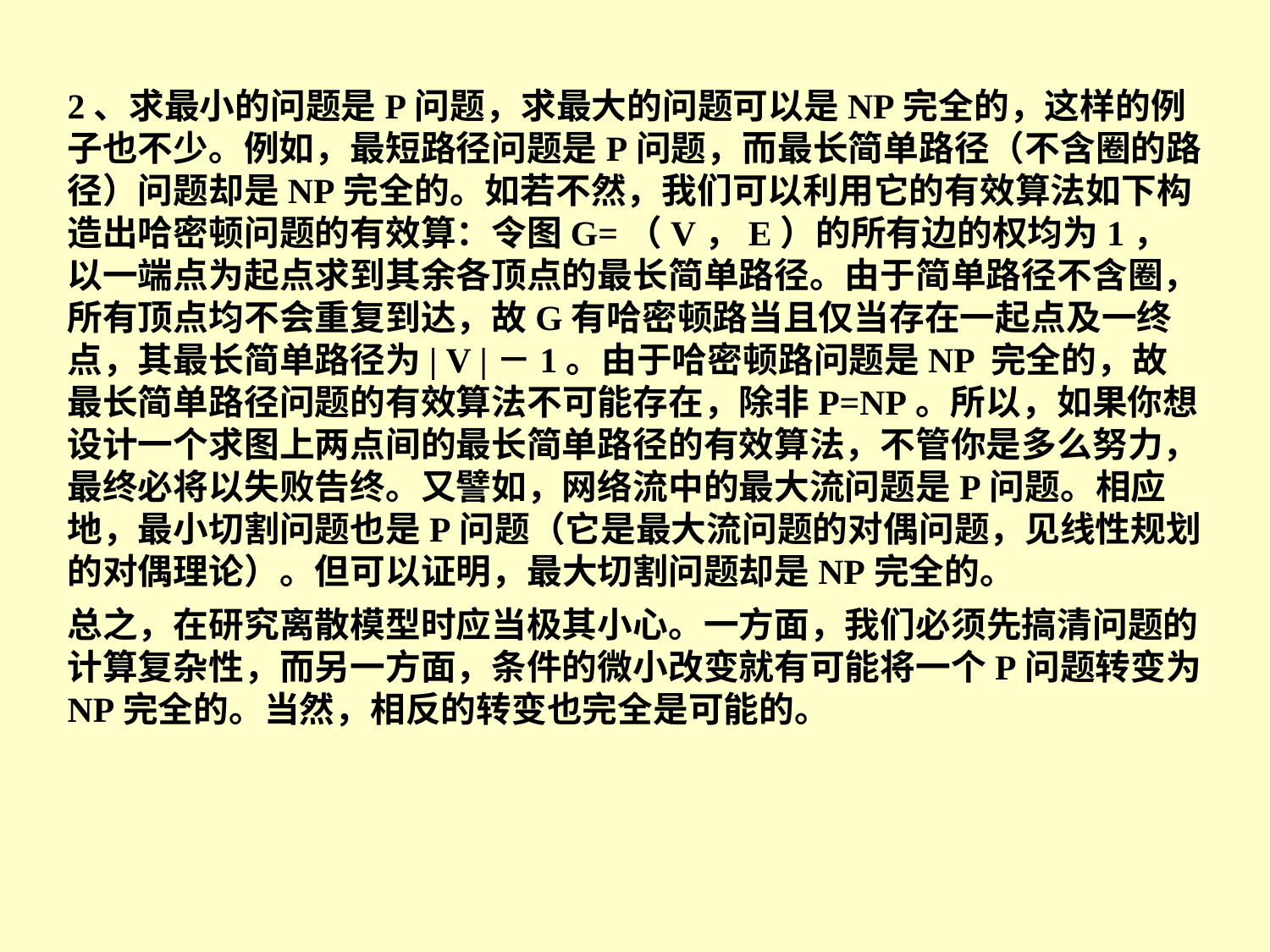

2、求最小的问题是P问题，求最大的问题可以是NP完全的，这样的例子也不少。例如，最短路径问题是P问题，而最长简单路径（不含圈的路径）问题却是NP完全的。如若不然，我们可以利用它的有效算法如下构造出哈密顿问题的有效算：令图G=（V，E）的所有边的权均为1，以一端点为起点求到其余各顶点的最长简单路径。由于简单路径不含圈，所有顶点均不会重复到达，故G有哈密顿路当且仅当存在一起点及一终点，其最长简单路径为| V |－1。由于哈密顿路问题是NP 完全的，故最长简单路径问题的有效算法不可能存在，除非P=NP。所以，如果你想设计一个求图上两点间的最长简单路径的有效算法，不管你是多么努力，最终必将以失败告终。又譬如，网络流中的最大流问题是P问题。相应地，最小切割问题也是P问题（它是最大流问题的对偶问题，见线性规划的对偶理论）。但可以证明，最大切割问题却是NP完全的。
总之，在研究离散模型时应当极其小心。一方面，我们必须先搞清问题的计算复杂性，而另一方面，条件的微小改变就有可能将一个P问题转变为NP完全的。当然，相反的转变也完全是可能的。